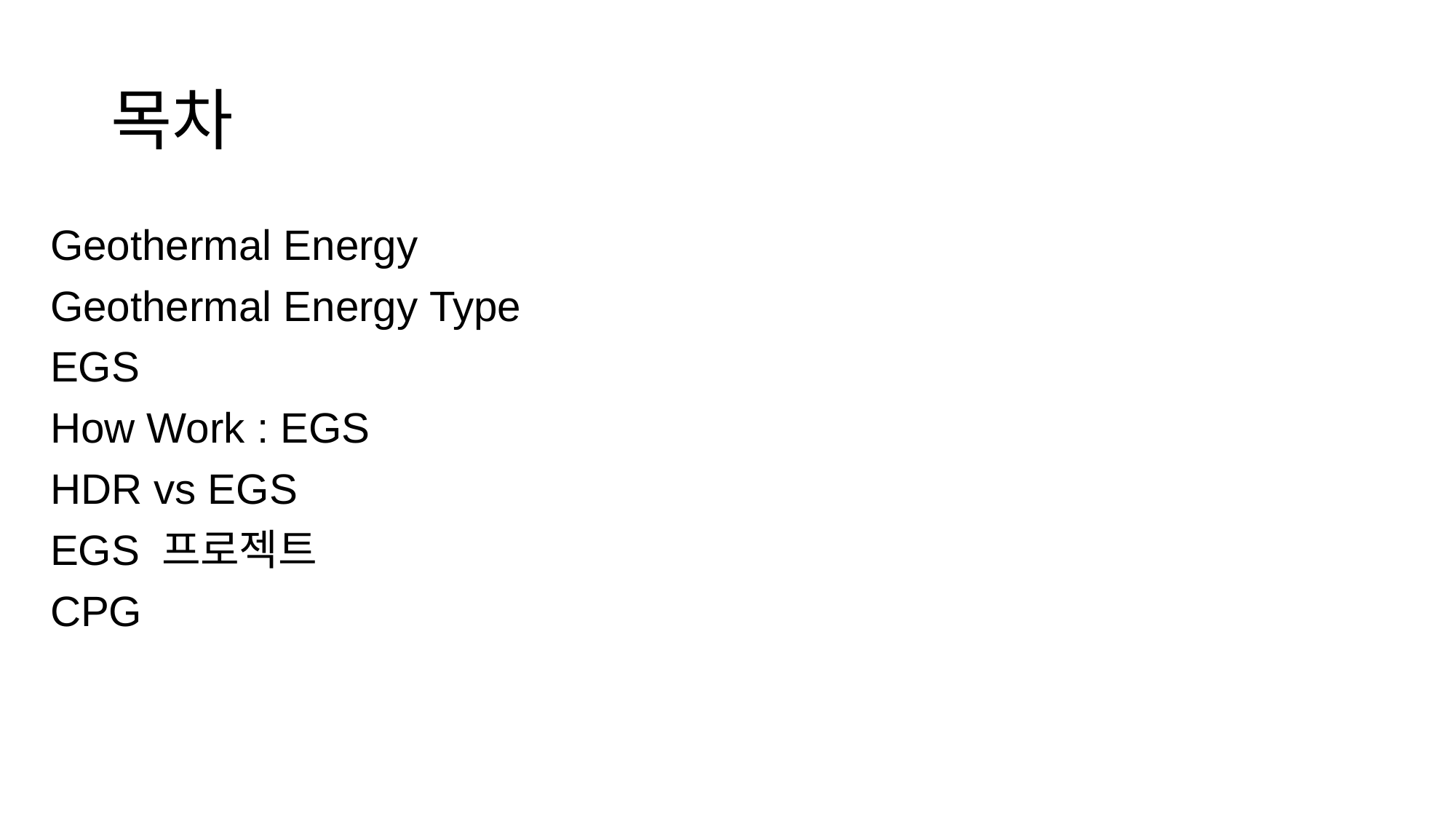

# 목차
Geothermal Energy
Geothermal Energy Type
EGS
How Work : EGS
HDR vs EGS
EGS 프로젝트
CPG